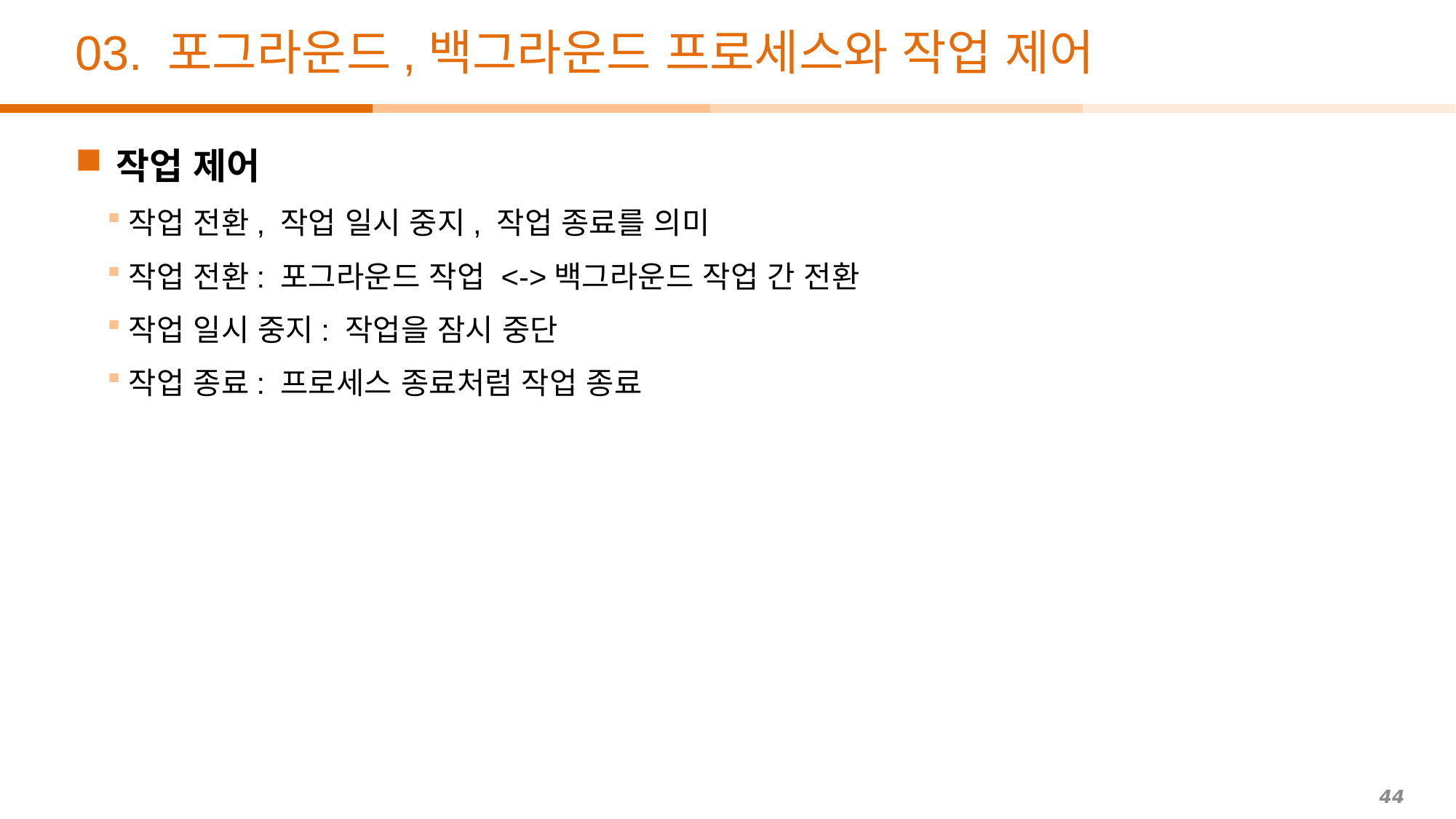

# 03. 포그라운드,백그라운드 프로세스와 작업 제어
작업 제어
작업 전환, 작업 일시 중지, 작업 종료를 의미
작업 전환: 포그라운드 작업 <->백그라운드 작업 간 전환
작업 일시 중지: 작업을 잠시 중단
작업 종료: 프로세스 종료처럼 작업 종료